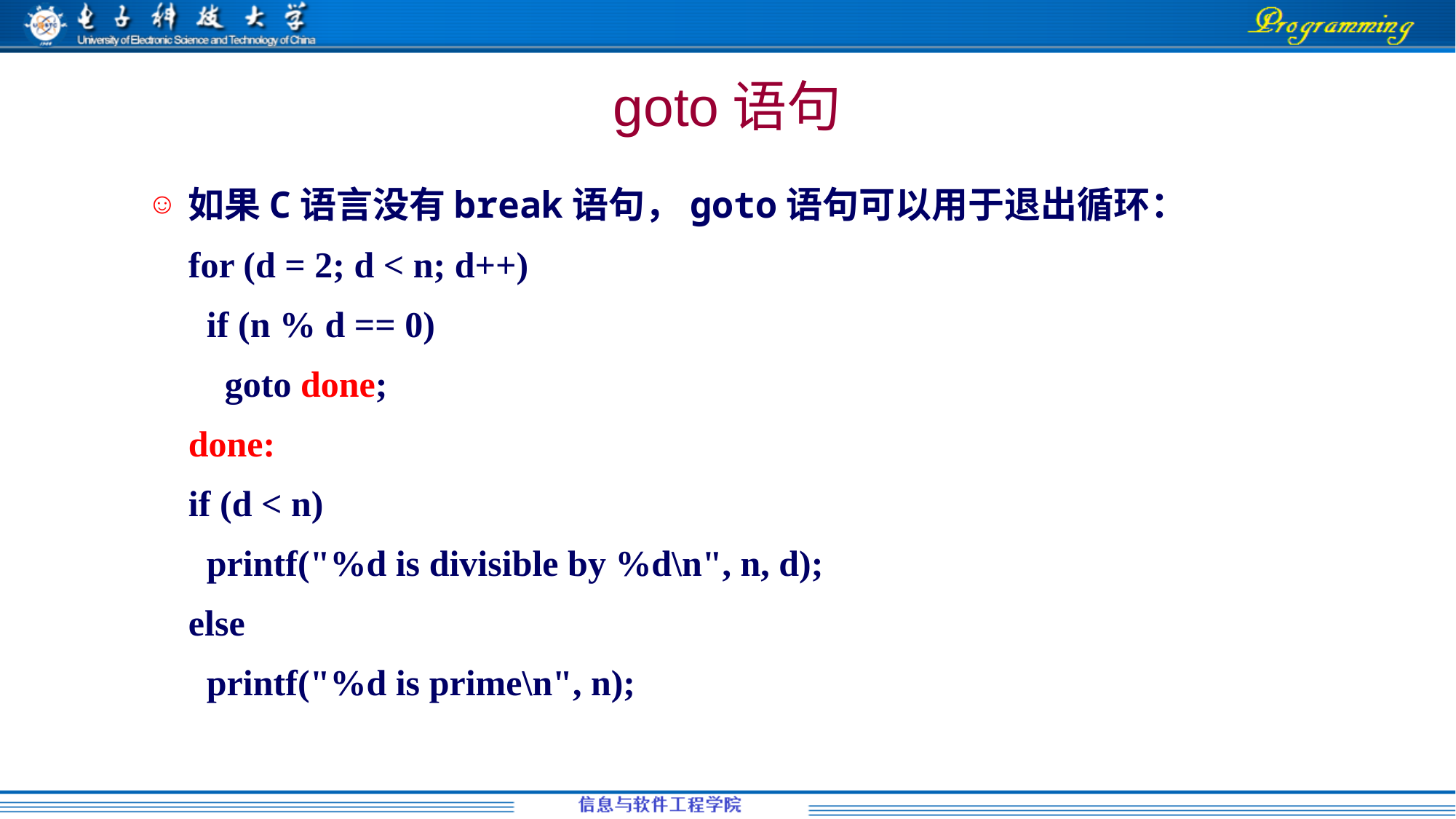

goto语句
如果C语言没有break语句，goto语句可以用于退出循环：
	for (d = 2; d < n; d++)
	  if (n % d == 0)
	    goto done;
	done:
	if (d < n)
	  printf("%d is divisible by %d\n", n, d);
	else
	  printf("%d is prime\n", n);